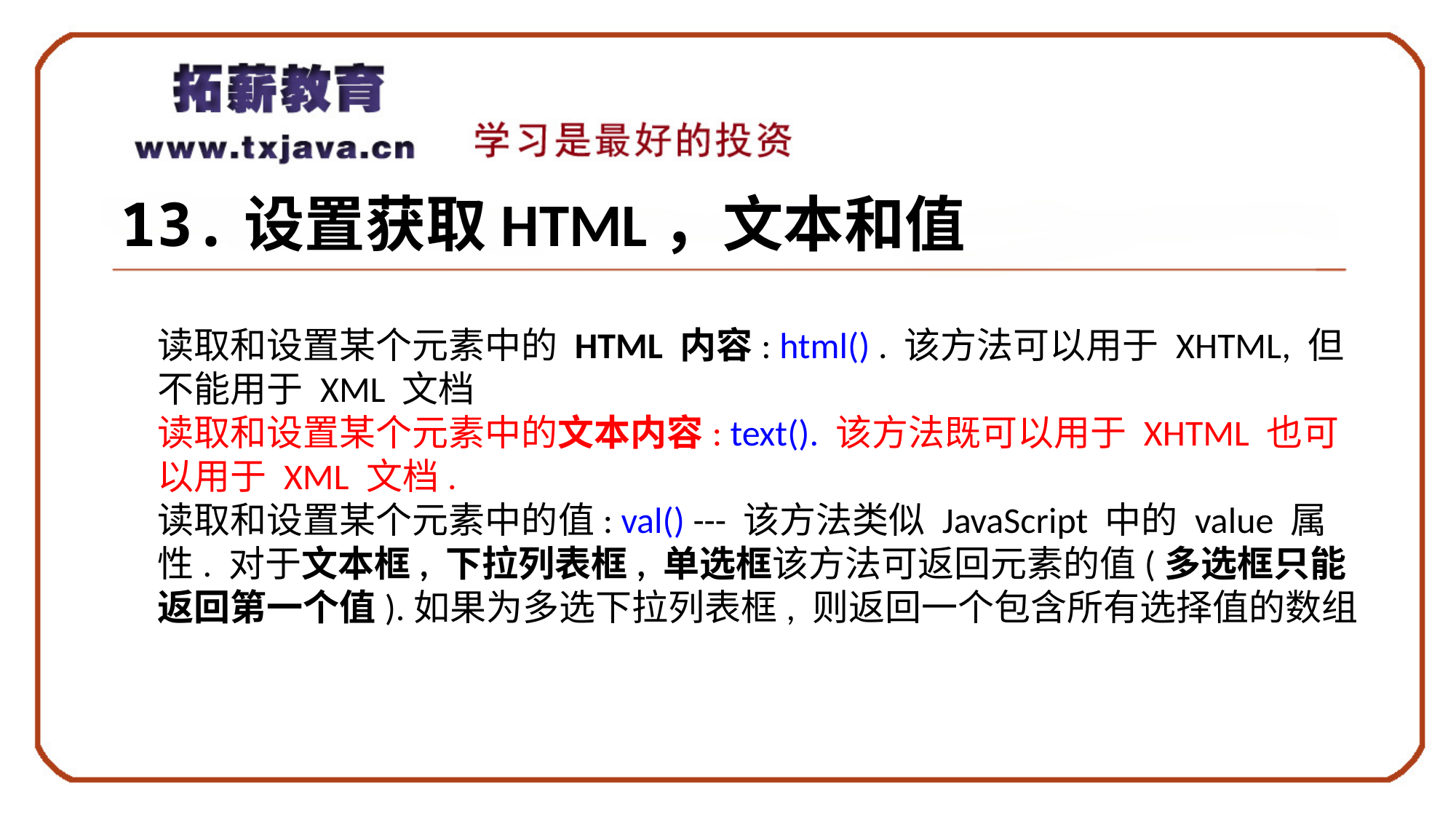

13.设置获取HTML，文本和值
读取和设置某个元素中的 HTML 内容: html() . 该方法可以用于 XHTML, 但不能用于 XML 文档
读取和设置某个元素中的文本内容: text(). 该方法既可以用于 XHTML 也可以用于 XML 文档.
读取和设置某个元素中的值: val() --- 该方法类似 JavaScript 中的 value 属性. 对于文本框, 下拉列表框, 单选框该方法可返回元素的值(多选框只能返回第一个值).如果为多选下拉列表框, 则返回一个包含所有选择值的数组